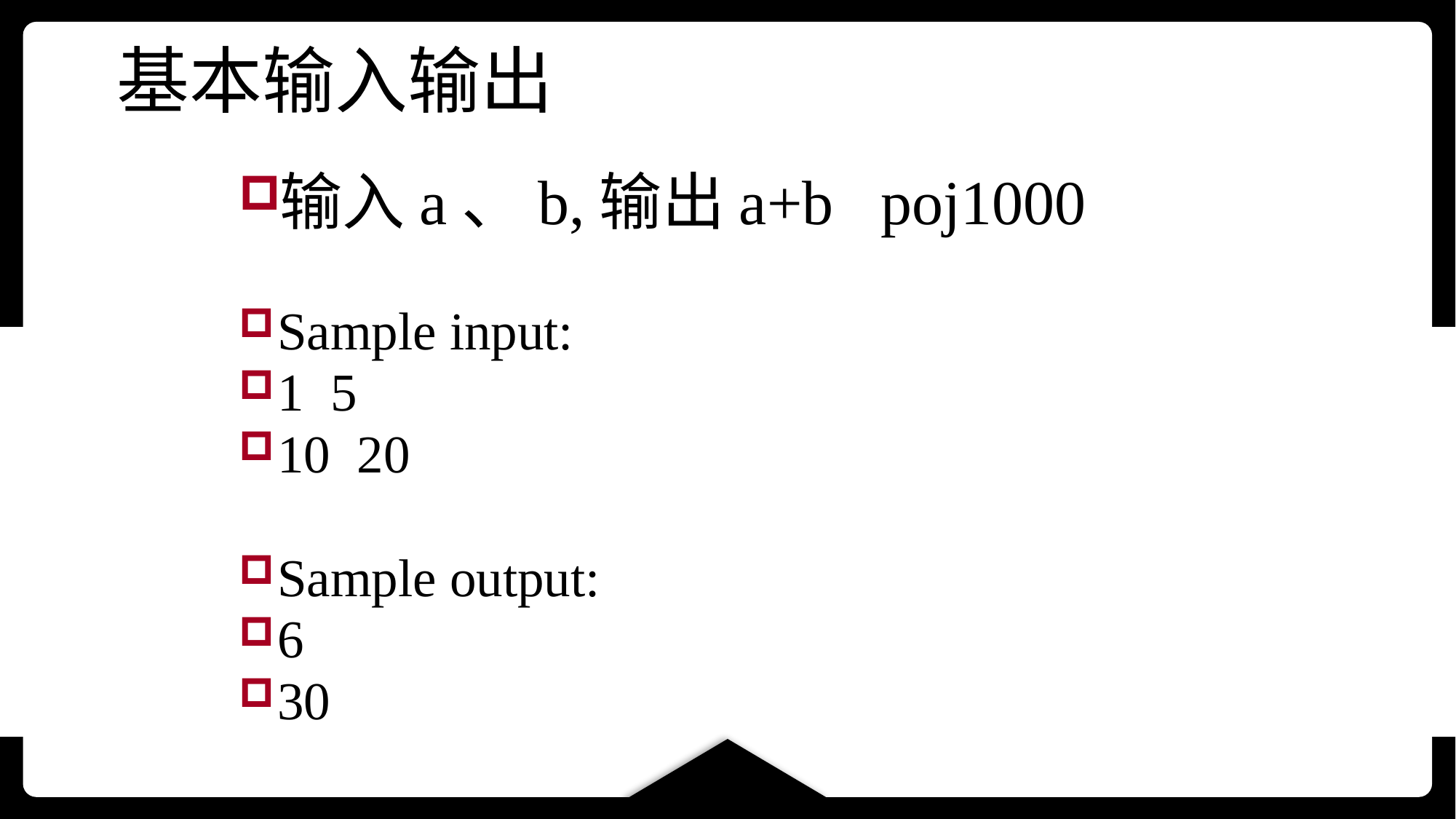

# 基本输入输出
输入a、b,输出a+b   poj1000

Sample input:
1  5
10  20

Sample output:
6
30